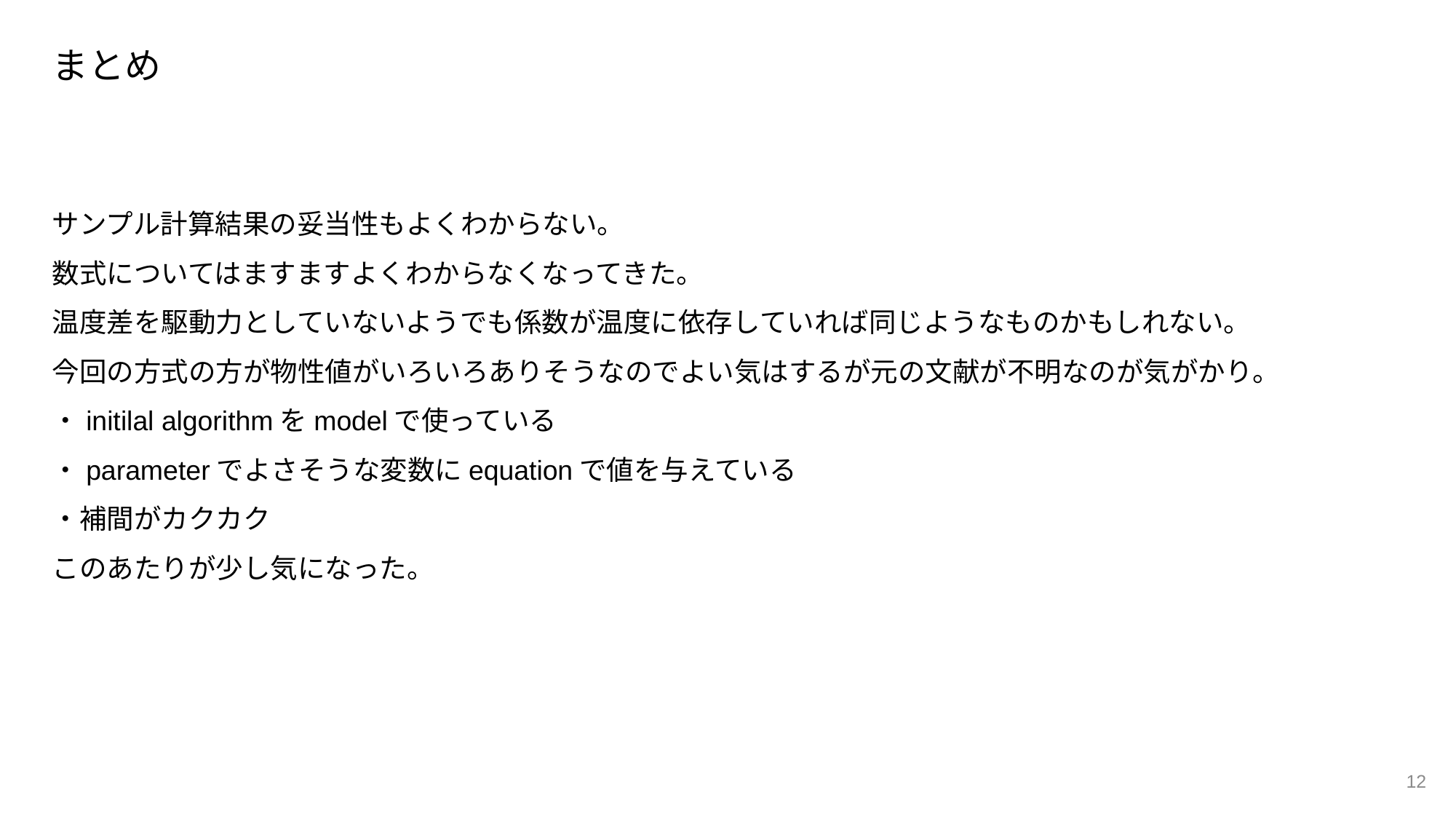

まとめ
サンプル計算結果の妥当性もよくわからない。
数式についてはますますよくわからなくなってきた。
温度差を駆動力としていないようでも係数が温度に依存していれば同じようなものかもしれない。
今回の方式の方が物性値がいろいろありそうなのでよい気はするが元の文献が不明なのが気がかり。
・initilal algorithmをmodelで使っている
・parameterでよさそうな変数にequationで値を与えている
・補間がカクカク
このあたりが少し気になった。
12